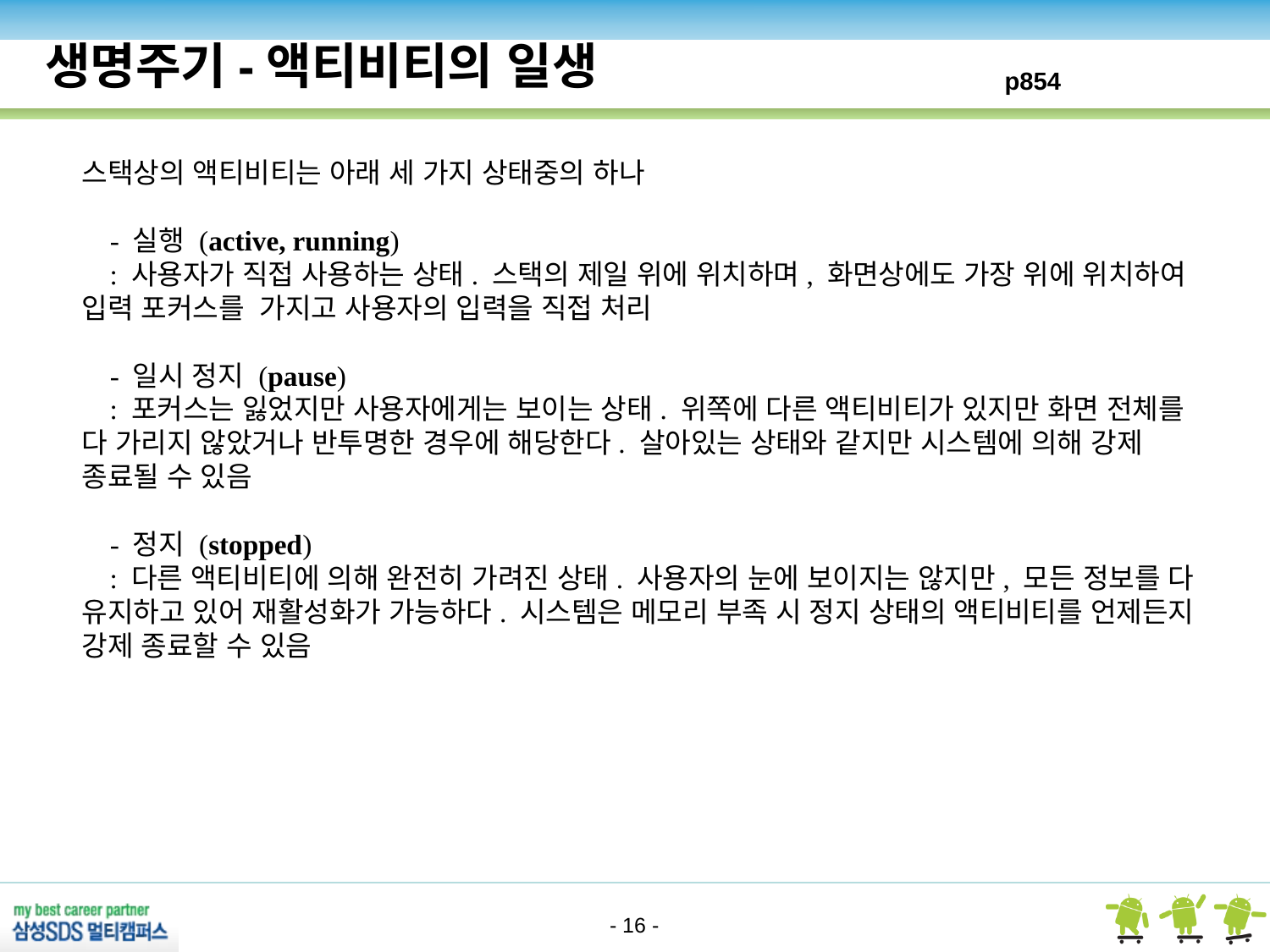

생명주기-액티비티의 일생
p854
스택상의 액티비티는 아래 세 가지 상태중의 하나

    - 실행 (active, running)
    : 사용자가 직접 사용하는 상태. 스택의 제일 위에 위치하며, 화면상에도 가장 위에 위치하여 입력 포커스를  가지고 사용자의 입력을 직접 처리

    - 일시 정지 (pause)
    : 포커스는 잃었지만 사용자에게는 보이는 상태. 위쪽에 다른 액티비티가 있지만 화면 전체를 다 가리지 않았거나 반투명한 경우에 해당한다. 살아있는 상태와 같지만 시스템에 의해 강제 종료될 수 있음

    - 정지 (stopped)
    : 다른 액티비티에 의해 완전히 가려진 상태. 사용자의 눈에 보이지는 않지만, 모든 정보를 다 유지하고 있어 재활성화가 가능하다. 시스템은 메모리 부족 시 정지 상태의 액티비티를 언제든지 강제 종료할 수 있음
- 16 -